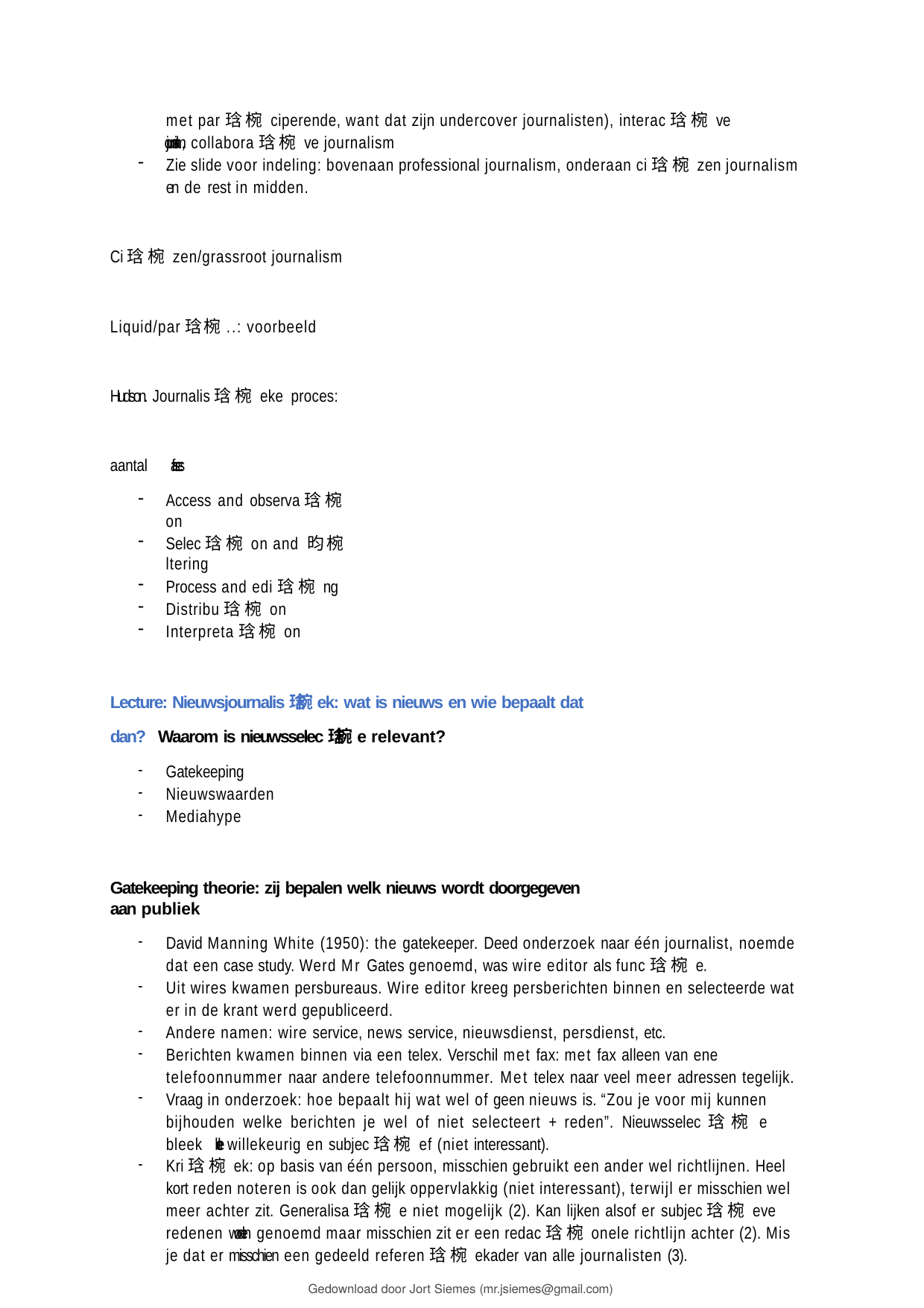

met par琀椀ciperende, want dat zijn undercover journalisten), interac琀椀ve journalism, collabora琀椀ve journalism
Zie slide voor indeling: bovenaan professional journalism, onderaan ci琀椀zen journalism en de rest in midden.
Ci琀椀zen/grassroot journalism Liquid/par琀椀..: voorbeeld Hudson. Journalis琀椀eke proces: aantal  fases:
Access and observa琀椀on
Selec琀椀on and 昀椀ltering
Process and edi琀椀ng
Distribu琀椀on
Interpreta琀椀on

Lecture: Nieuwsjournalis琀椀ek: wat is nieuws en wie bepaalt dat dan? Waarom is nieuwsselec琀椀e relevant?
Gatekeeping
Nieuwswaarden
Mediahype

Gatekeeping theorie: zij bepalen welk nieuws wordt doorgegeven aan publiek
David Manning White (1950): the gatekeeper. Deed onderzoek naar één journalist, noemde dat een case study. Werd Mr Gates genoemd, was wire editor als func琀椀e.
Uit wires kwamen persbureaus. Wire editor kreeg persberichten binnen en selecteerde wat er in de krant werd gepubliceerd.
Andere namen: wire service, news service, nieuwsdienst, persdienst, etc.
Berichten kwamen binnen via een telex. Verschil met fax: met fax alleen van ene telefoonnummer naar andere telefoonnummer. Met telex naar veel meer adressen tegelijk.
Vraag in onderzoek: hoe bepaalt hij wat wel of geen nieuws is. “Zou je voor mij kunnen bijhouden welke berichten je wel of niet selecteert + reden”. Nieuwsselec琀椀e bleek heel willekeurig en subjec琀椀ef (niet interessant).
Kri琀椀ek: op basis van één persoon, misschien gebruikt een ander wel richtlijnen. Heel kort reden noteren is ook dan gelijk oppervlakkig (niet interessant), terwijl er misschien wel meer achter zit. Generalisa琀椀e niet mogelijk (2). Kan lijken alsof er subjec琀椀eve redenen worden genoemd maar misschien zit er een redac琀椀onele richtlijn achter (2). Mis je dat er misschien een gedeeld referen琀椀ekader van alle journalisten (3).
Gedownload door Jort Siemes (mr.jsiemes@gmail.com)